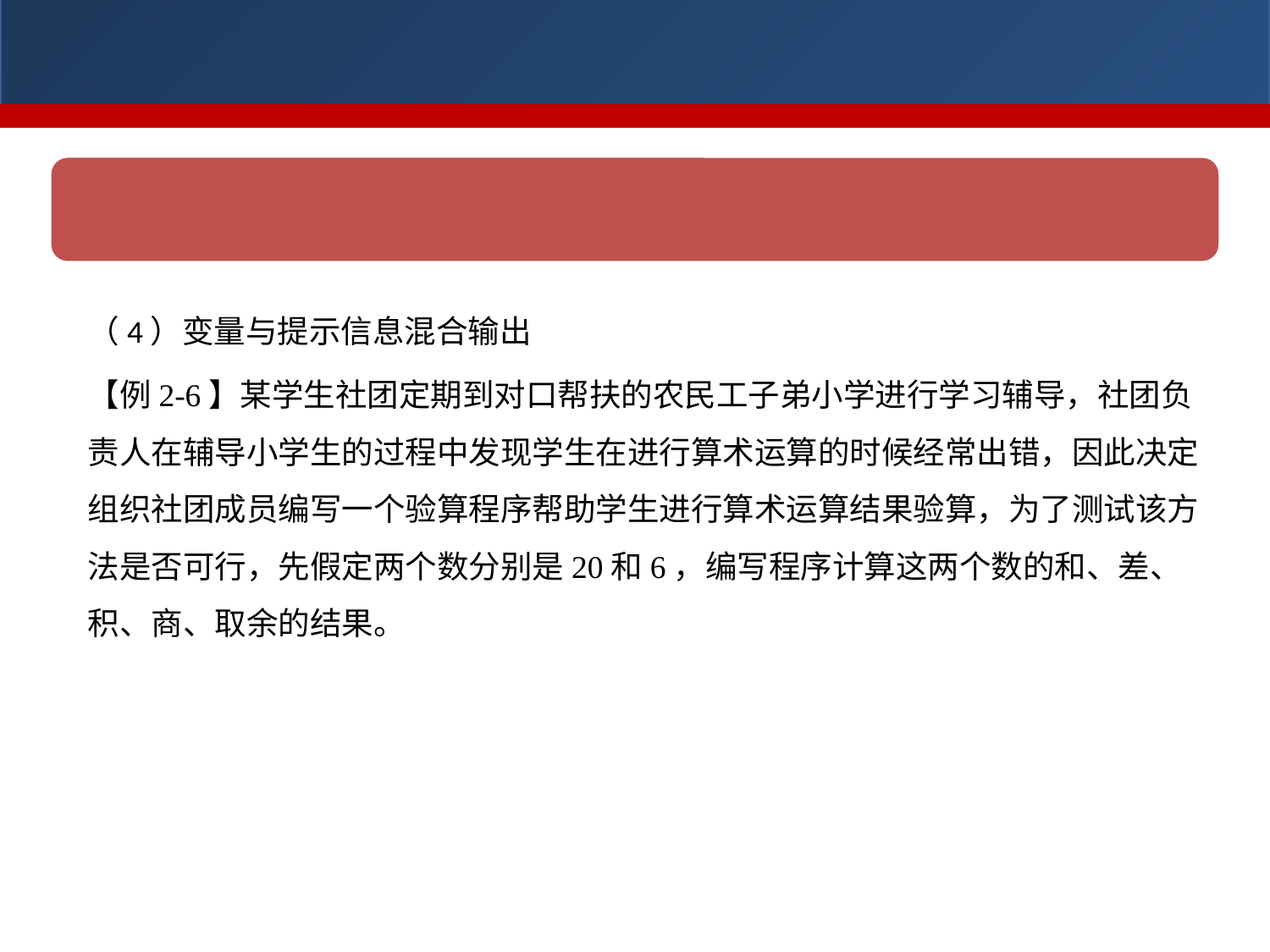

（4）变量与提示信息混合输出
【例2‑6】某学生社团定期到对口帮扶的农民工子弟小学进行学习辅导，社团负责人在辅导小学生的过程中发现学生在进行算术运算的时候经常出错，因此决定组织社团成员编写一个验算程序帮助学生进行算术运算结果验算，为了测试该方法是否可行，先假定两个数分别是20和6，编写程序计算这两个数的和、差、积、商、取余的结果。